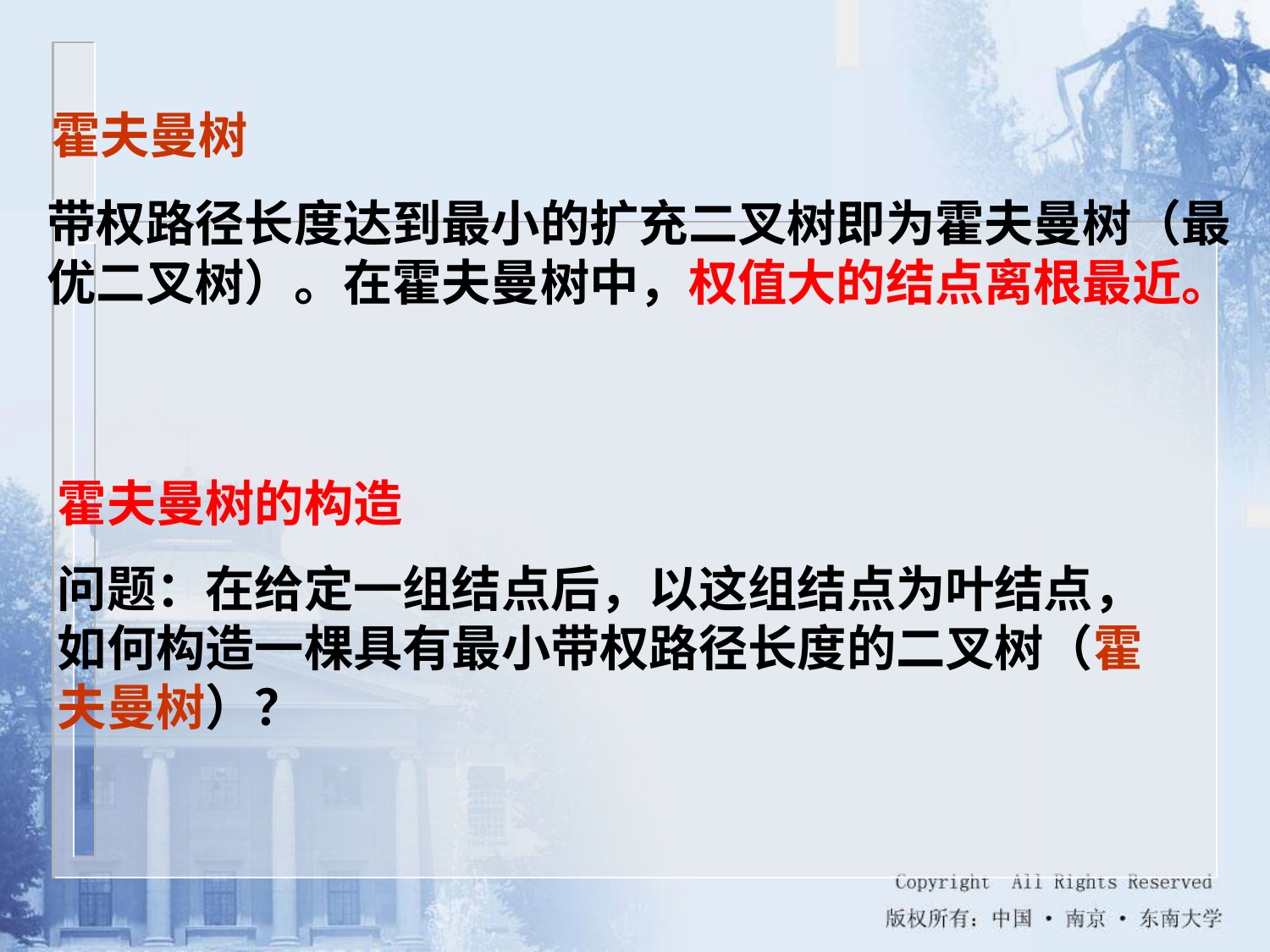

霍夫曼树
带权路径长度达到最小的扩充二叉树即为霍夫曼树（最优二叉树）。在霍夫曼树中，权值大的结点离根最近。
霍夫曼树的构造
问题：在给定一组结点后，以这组结点为叶结点，如何构造一棵具有最小带权路径长度的二叉树（霍夫曼树）？